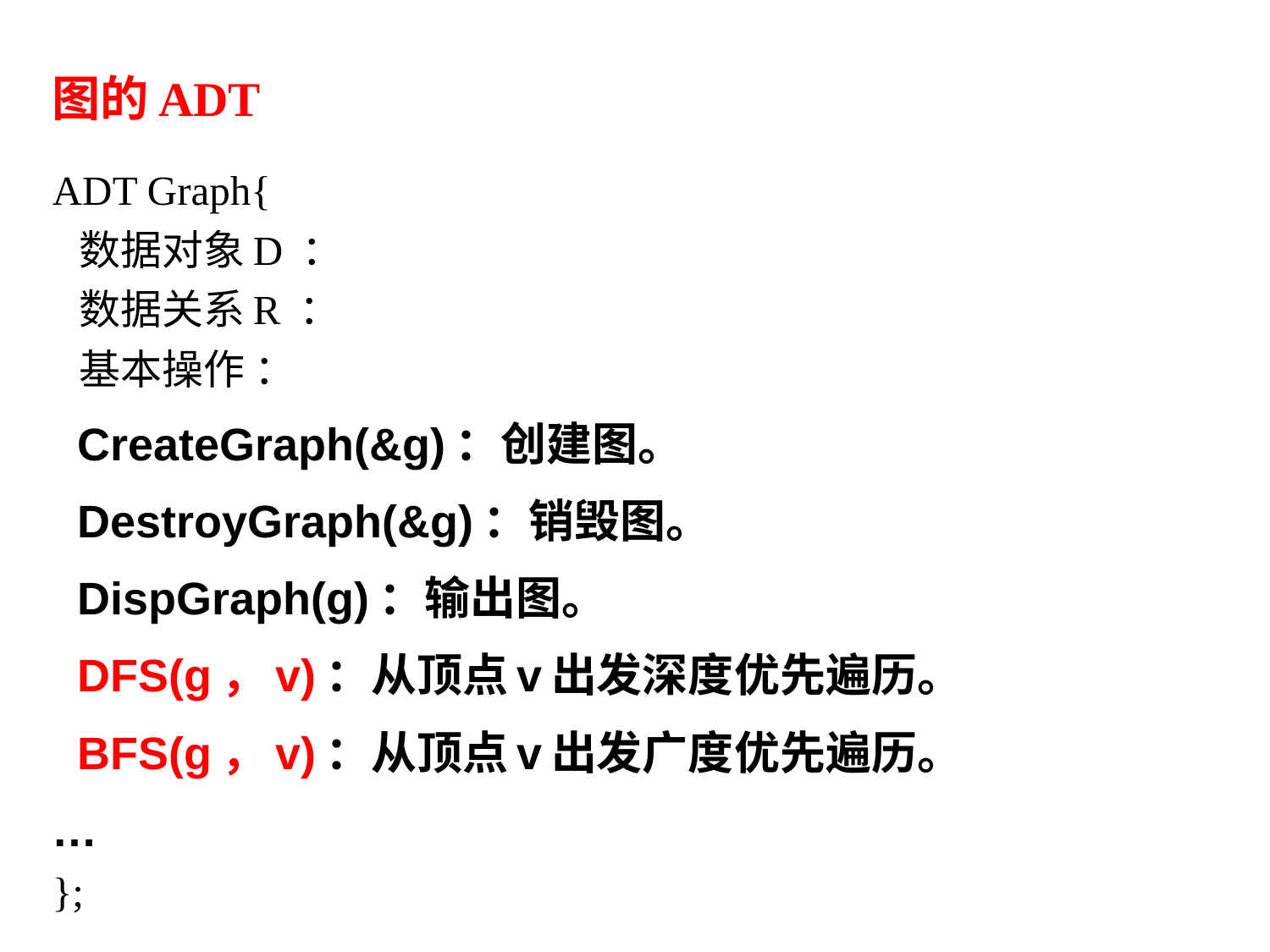

图的ADT
ADT Graph{
  数据对象D ：
  数据关系R ：
  基本操作 ：
  CreateGraph(&g)：创建图。
  DestroyGraph(&g)：销毁图。
  DispGraph(g)：输出图。
  DFS(g，v)：从顶点v出发深度优先遍历。
  BFS(g，v)：从顶点v出发广度优先遍历。
…
};